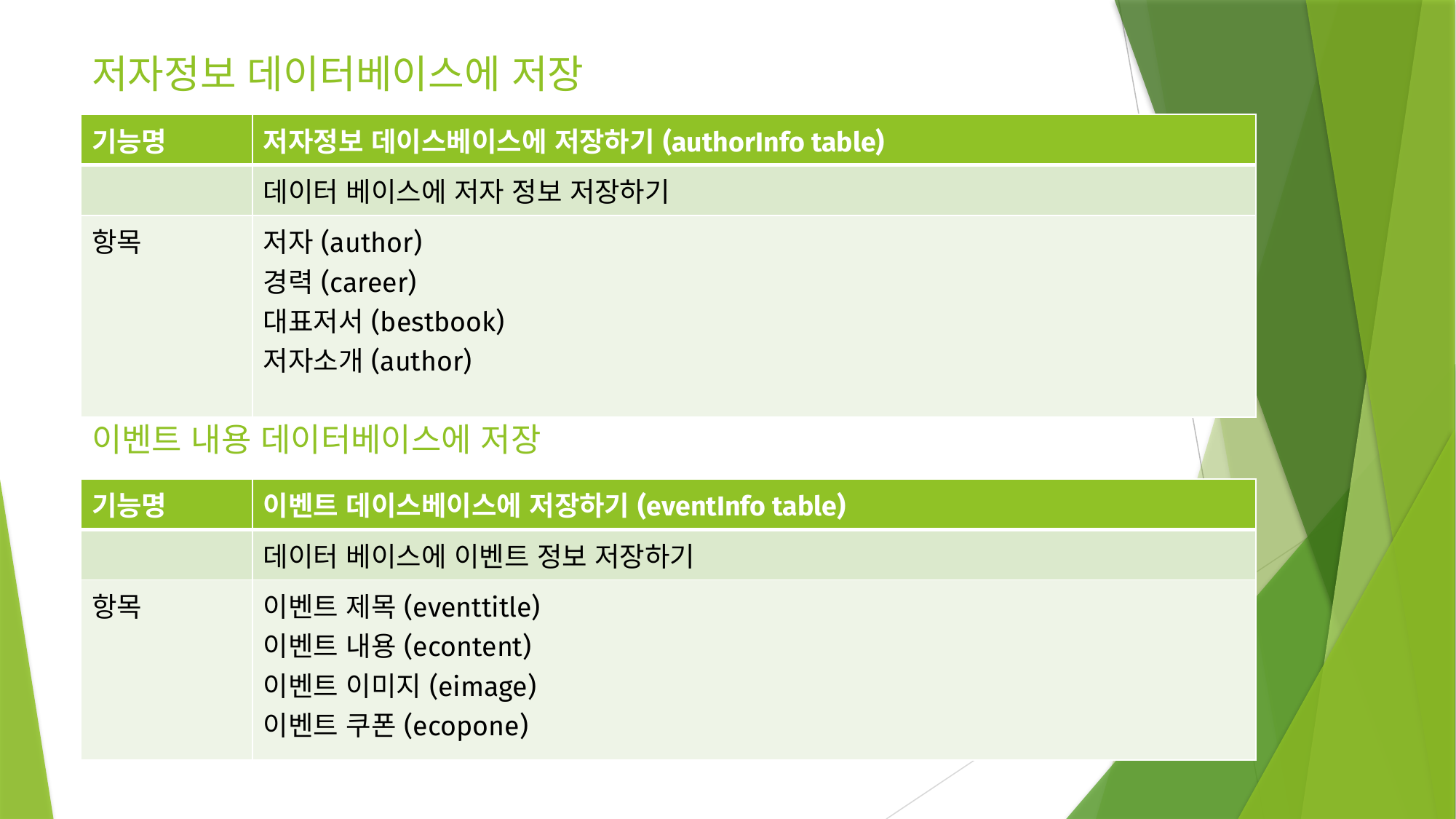

# 저자정보 데이터베이스에 저장
| 기능명 | 저자정보 데이스베이스에 저장하기(authorInfo table) |
| --- | --- |
|  | 데이터 베이스에 저자 정보 저장하기 |
| 항목 | 저자(author) 경력(career) 대표저서(bestbook) 저자소개(author) |
이벤트 내용 데이터베이스에 저장
| 기능명 | 이벤트 데이스베이스에 저장하기(eventInfo table) |
| --- | --- |
|  | 데이터 베이스에 이벤트 정보 저장하기 |
| 항목 | 이벤트 제목(eventtitle) 이벤트 내용(econtent) 이벤트 이미지(eimage) 이벤트 쿠폰(ecopone) |